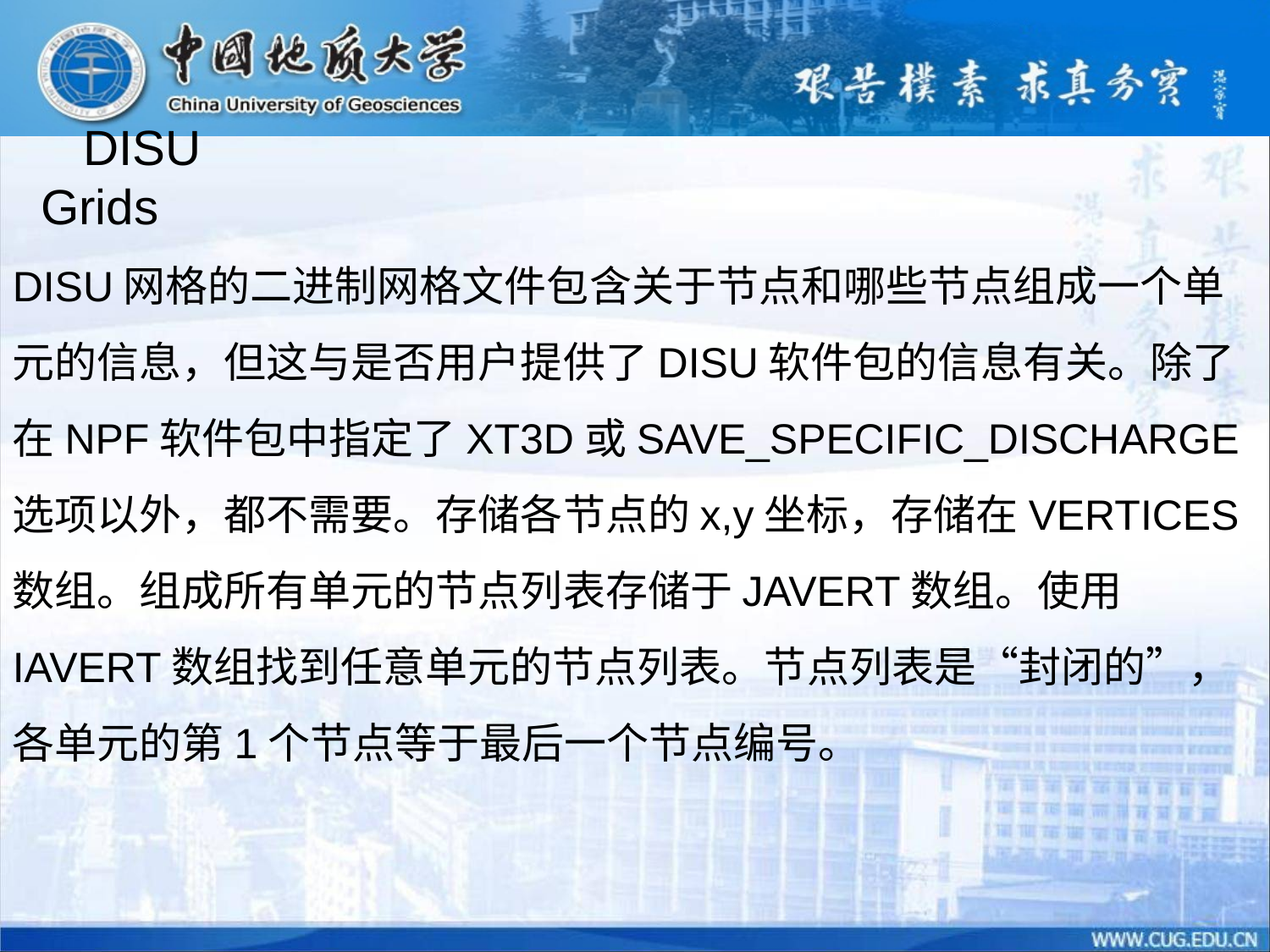

DISU Grids
DISU网格的二进制网格文件包含关于节点和哪些节点组成一个单元的信息，但这与是否用户提供了DISU软件包的信息有关。除了在NPF软件包中指定了XT3D或SAVE_SPECIFIC_DISCHARGE选项以外，都不需要。存储各节点的x,y坐标，存储在VERTICES数组。组成所有单元的节点列表存储于JAVERT数组。使用IAVERT数组找到任意单元的节点列表。节点列表是“封闭的”，各单元的第1个节点等于最后一个节点编号。